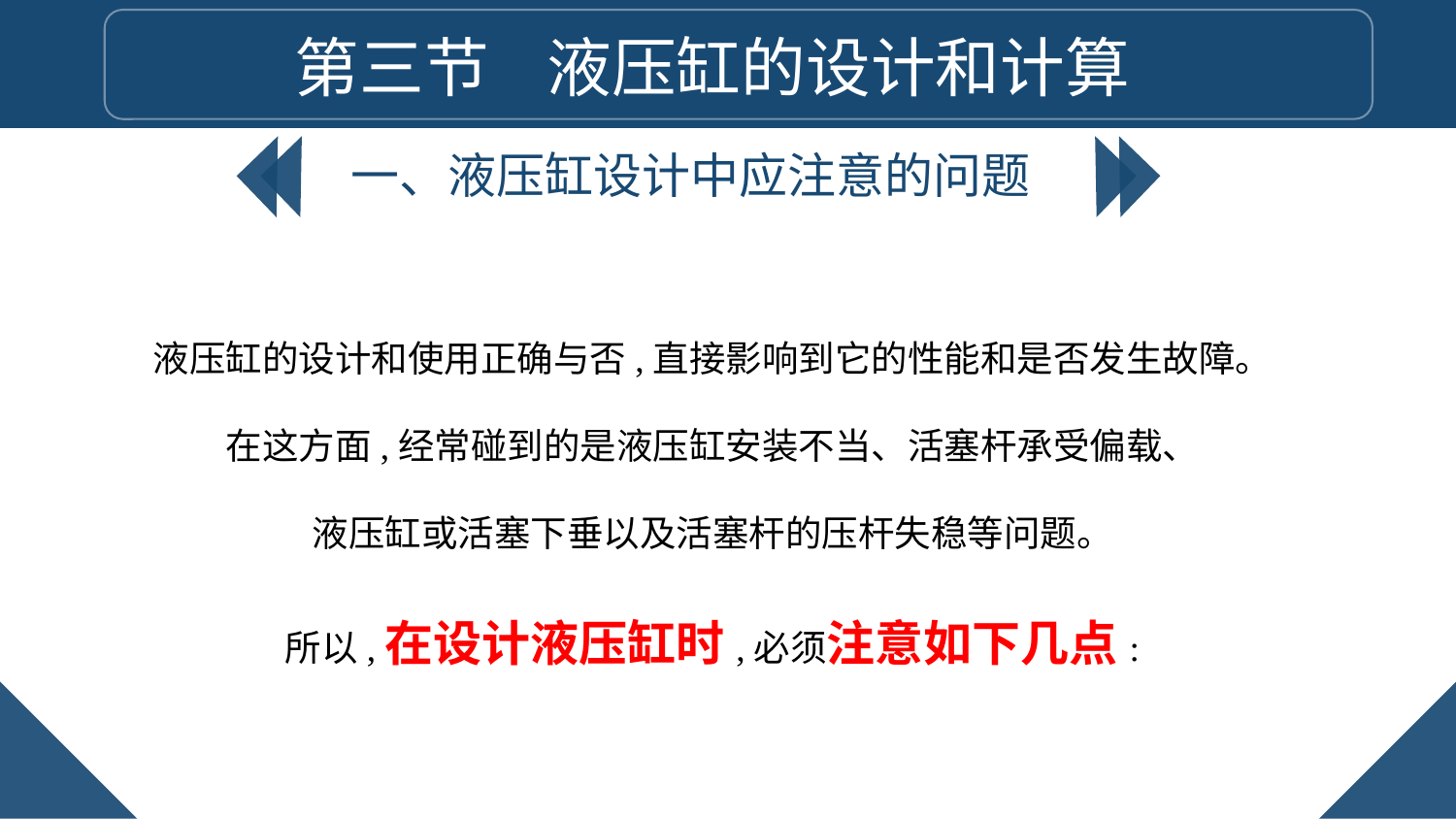

第三节    液压缸的设计和计算
一、液压缸设计中应注意的问题

液压缸的设计和使用正确与否,直接影响到它的性能和是否发生故障。
在这方面,经常碰到的是液压缸安装不当、活塞杆承受偏载、
液压缸或活塞下垂以及活塞杆的压杆失稳等问题。
所以,在设计液压缸时,必须注意如下几点: